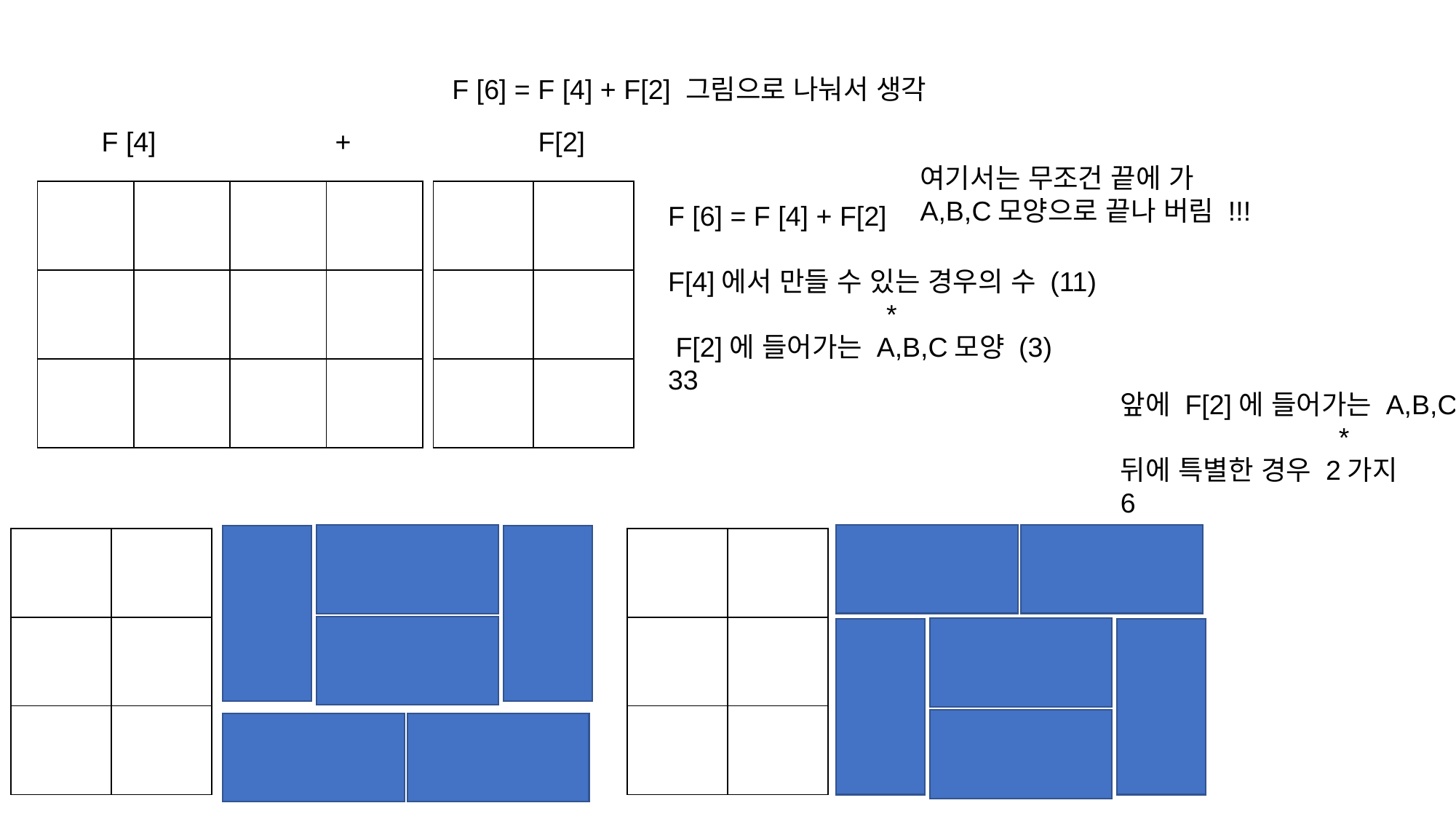

F [6] = F [4] + F[2] 그림으로 나눠서 생각
F [4] 		  +	 	F[2]
여기서는 무조건 끝에 가
A,B,C모양으로 끝나 버림 !!!
|  |  |  |  |
| --- | --- | --- | --- |
|  |  |  |  |
|  |  |  |  |
|  |  |
| --- | --- |
|  |  |
|  |  |
F [6] = F [4] + F[2]

F[4]에서 만들 수 있는 경우의 수 (11)
	 	*
 F[2]에 들어가는 A,B,C모양 (3)
33
앞에 F[2]에 들어가는 A,B,C 모양(3)
		*
뒤에 특별한 경우 2가지
6

|  |  |
| --- | --- |
|  |  |
|  |  |
|  |  |
| --- | --- |
|  |  |
|  |  |